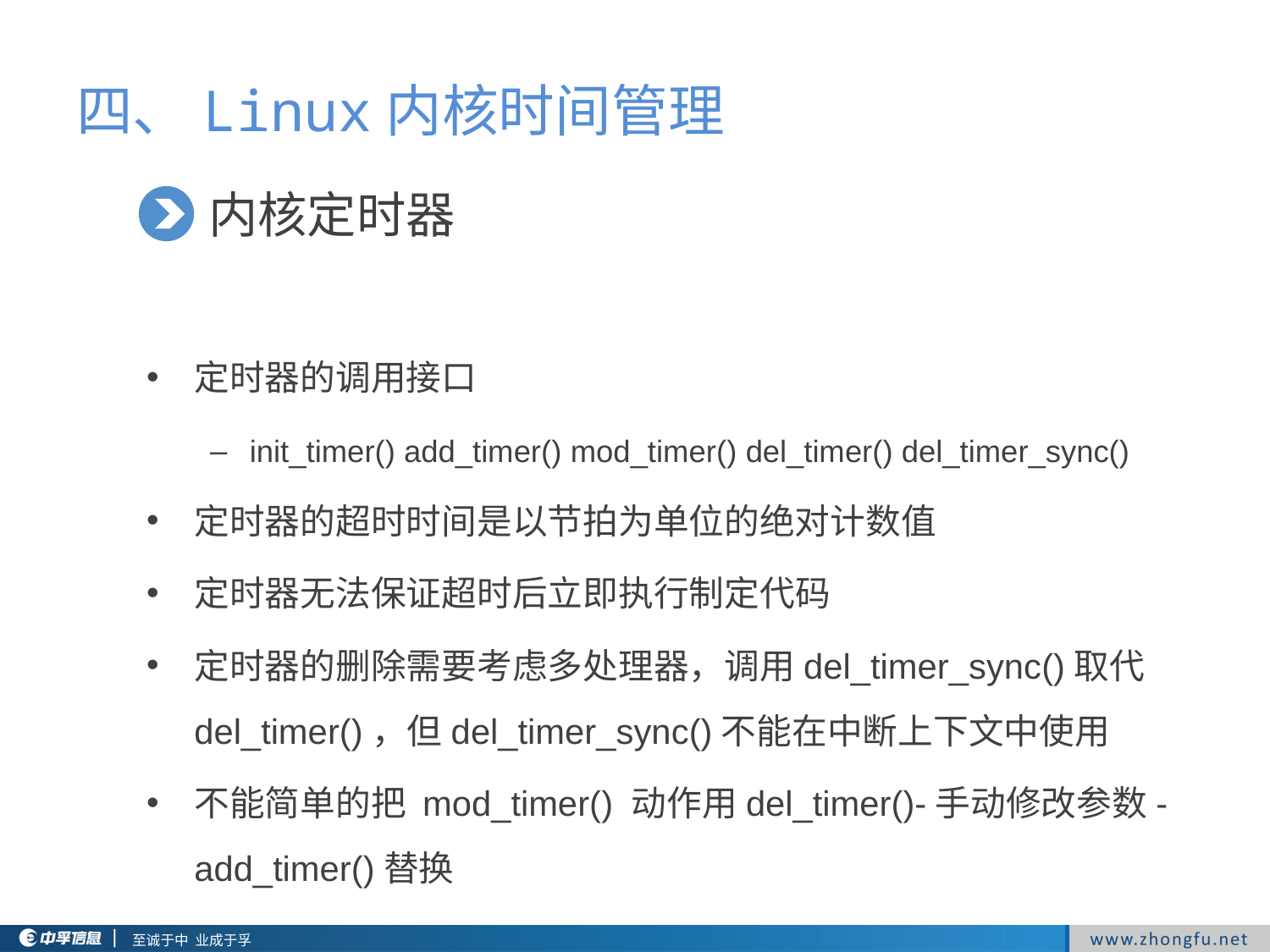

四、Linux内核时间管理
内核定时器

定时器的调用接口
init_timer() add_timer() mod_timer() del_timer() del_timer_sync()
定时器的超时时间是以节拍为单位的绝对计数值
定时器无法保证超时后立即执行制定代码
定时器的删除需要考虑多处理器，调用del_timer_sync()取代del_timer()，但del_timer_sync()不能在中断上下文中使用
不能简单的把 mod_timer() 动作用del_timer()-手动修改参数-add_timer()替换